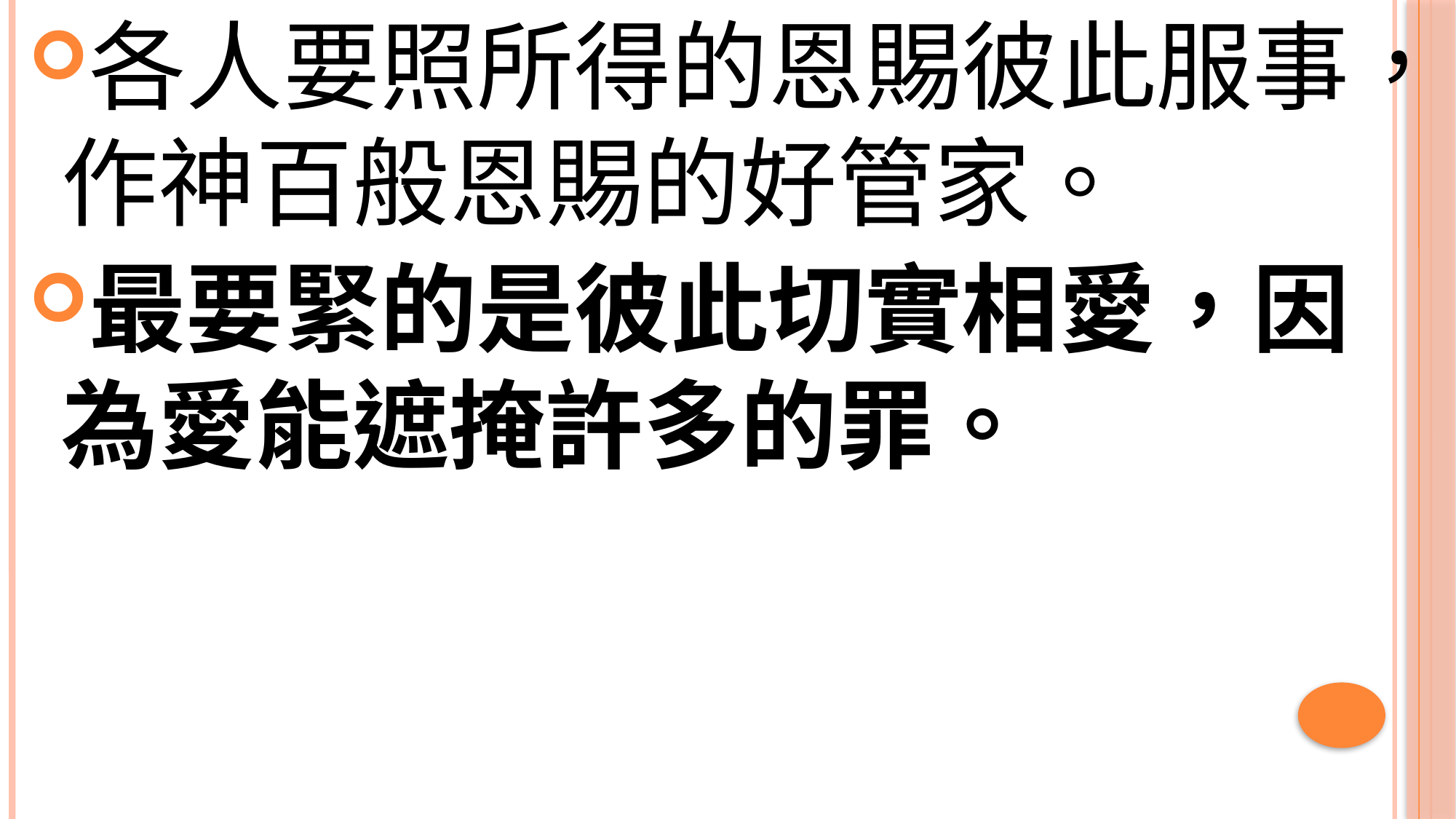

各人要照所得的恩賜彼此服事，作神百般恩賜的好管家。
最要緊的是彼此切實相愛，因為愛能遮掩許多的罪。